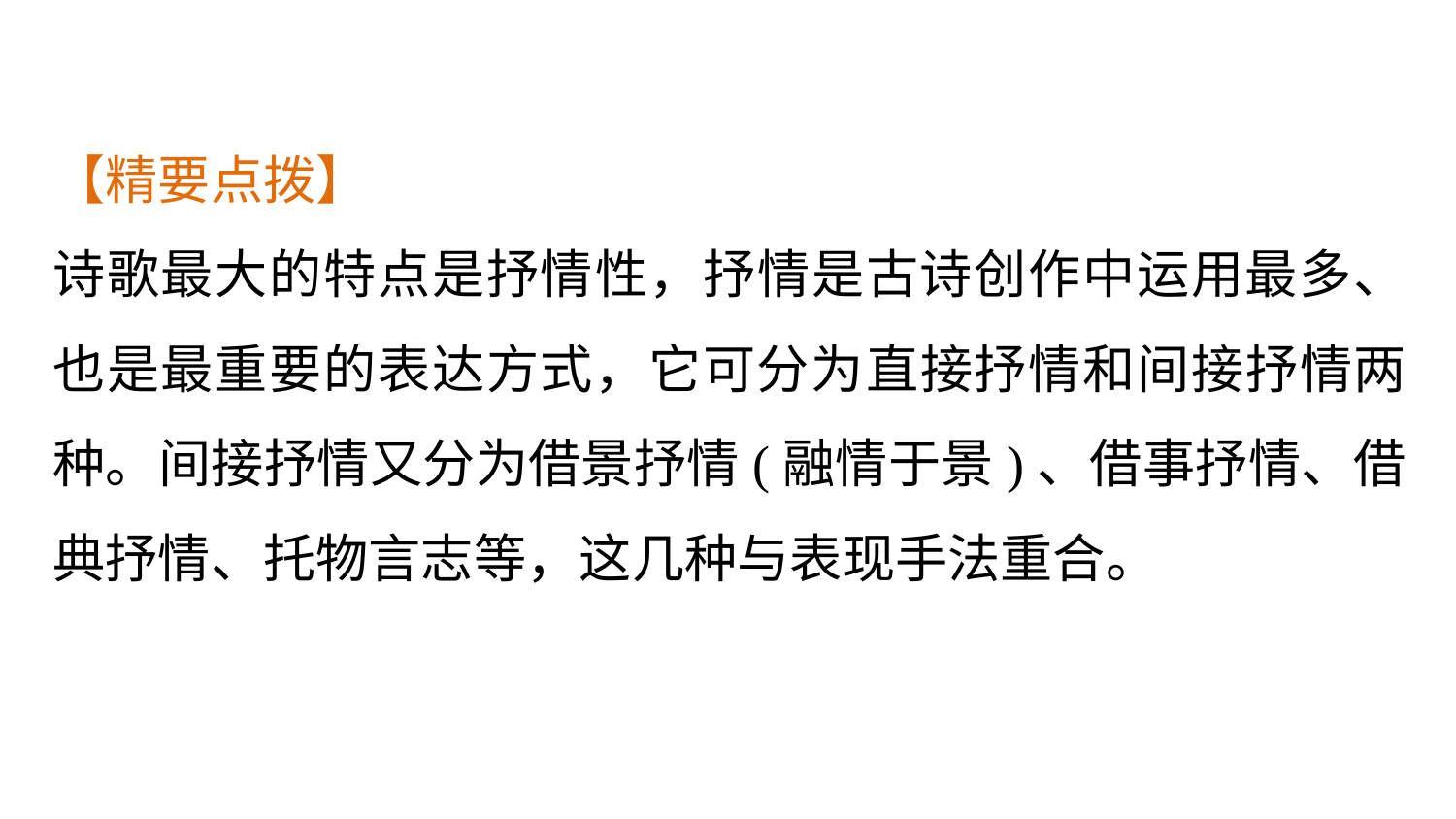

【精要点拨】
诗歌最大的特点是抒情性，抒情是古诗创作中运用最多、也是最重要的表达方式，它可分为直接抒情和间接抒情两种。间接抒情又分为借景抒情(融情于景)、借事抒情、借典抒情、托物言志等，这几种与表现手法重合。